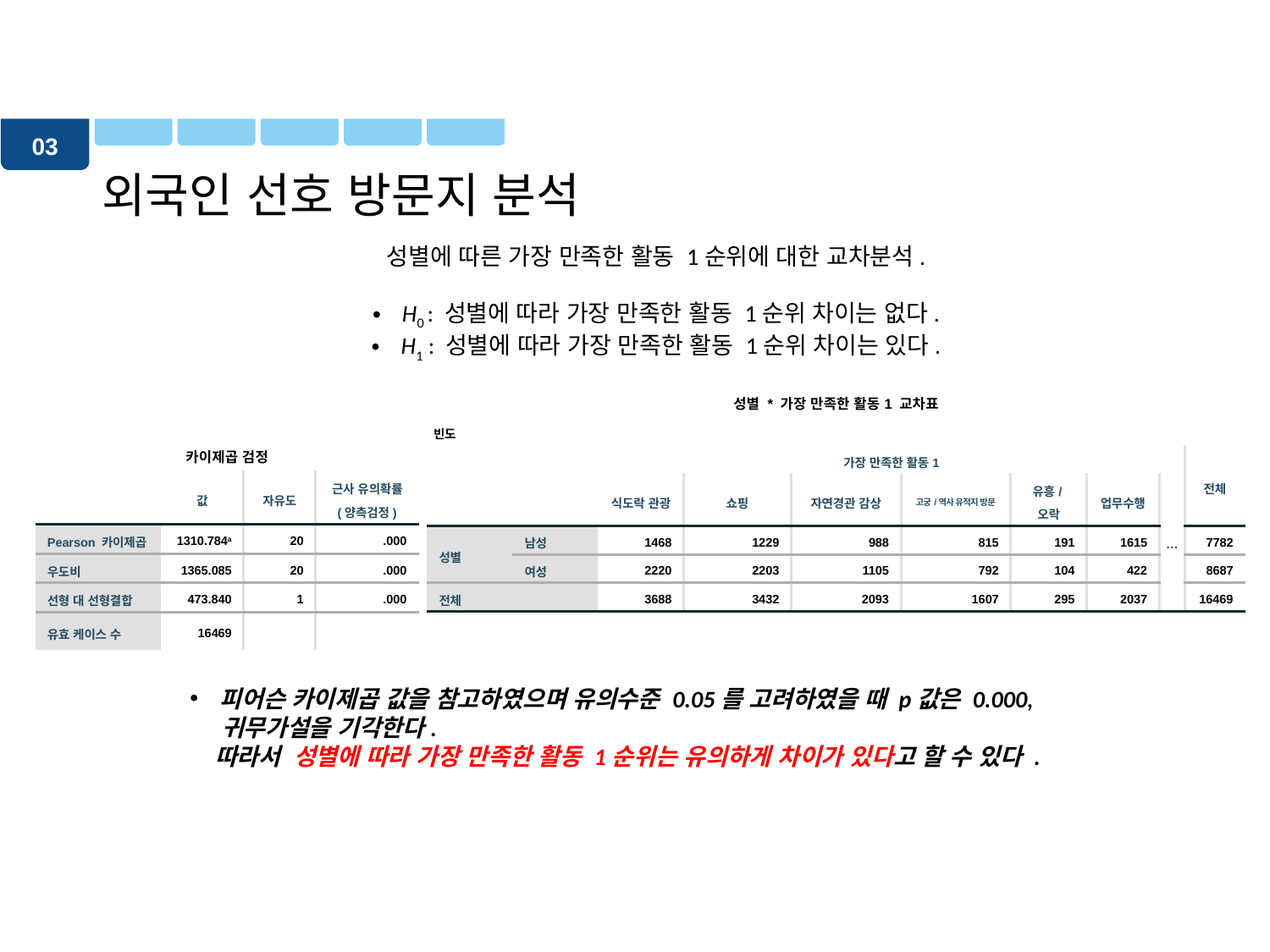

03

외국인 선호 방문지 분석
성별에 따른 가장 만족한 활동 1순위에 대한 교차분석.

H0 : 성별에 따라 가장 만족한 활동 1순위 차이는 없다.
H1 : 성별에 따라 가장 만족한 활동 1순위 차이는 있다.
| 성별 \* 가장 만족한 활동1 교차표 |  |  |  |  |  |  |  |  |  |
| --- | --- | --- | --- | --- | --- | --- | --- | --- | --- |
| 빈도 |  |  |  |  |  |  |  |  |  |
|  |  | 가장 만족한 활동1 |  |  |  |  |  |  | 전체 |
|  |  | 식도락 관광 | 쇼핑 | 자연경관 감상 | 고궁/역사 유적지 방문 | 유흥/오락 | 업무수행 | … |  |
| 성별 | 남성 | 1468 | 1229 | 988 | 815 | 191 | 1615 |  | 7782 |
|  | 여성 | 2220 | 2203 | 1105 | 792 | 104 | 422 |  | 8687 |
| 전체 |  | 3688 | 3432 | 2093 | 1607 | 295 | 2037 |  | 16469 |
| 카이제곱 검정 |  |  |  |
| --- | --- | --- | --- |
|  | 값 | 자유도 | 근사 유의확률 (양측검정) |
| Pearson 카이제곱 | 1310.784a | 20 | .000 |
| 우도비 | 1365.085 | 20 | .000 |
| 선형 대 선형결합 | 473.840 | 1 | .000 |
| 유효 케이스 수 | 16469 |  |  |
피어슨 카이제곱 값을 참고하였으며 유의수준 0.05를 고려하였을 때 p값은 0.000,
    귀무가설을 기각한다.
   따라서  성별에 따라 가장 만족한 활동 1순위는 유의하게 차이가 있다고 할 수 있다 .